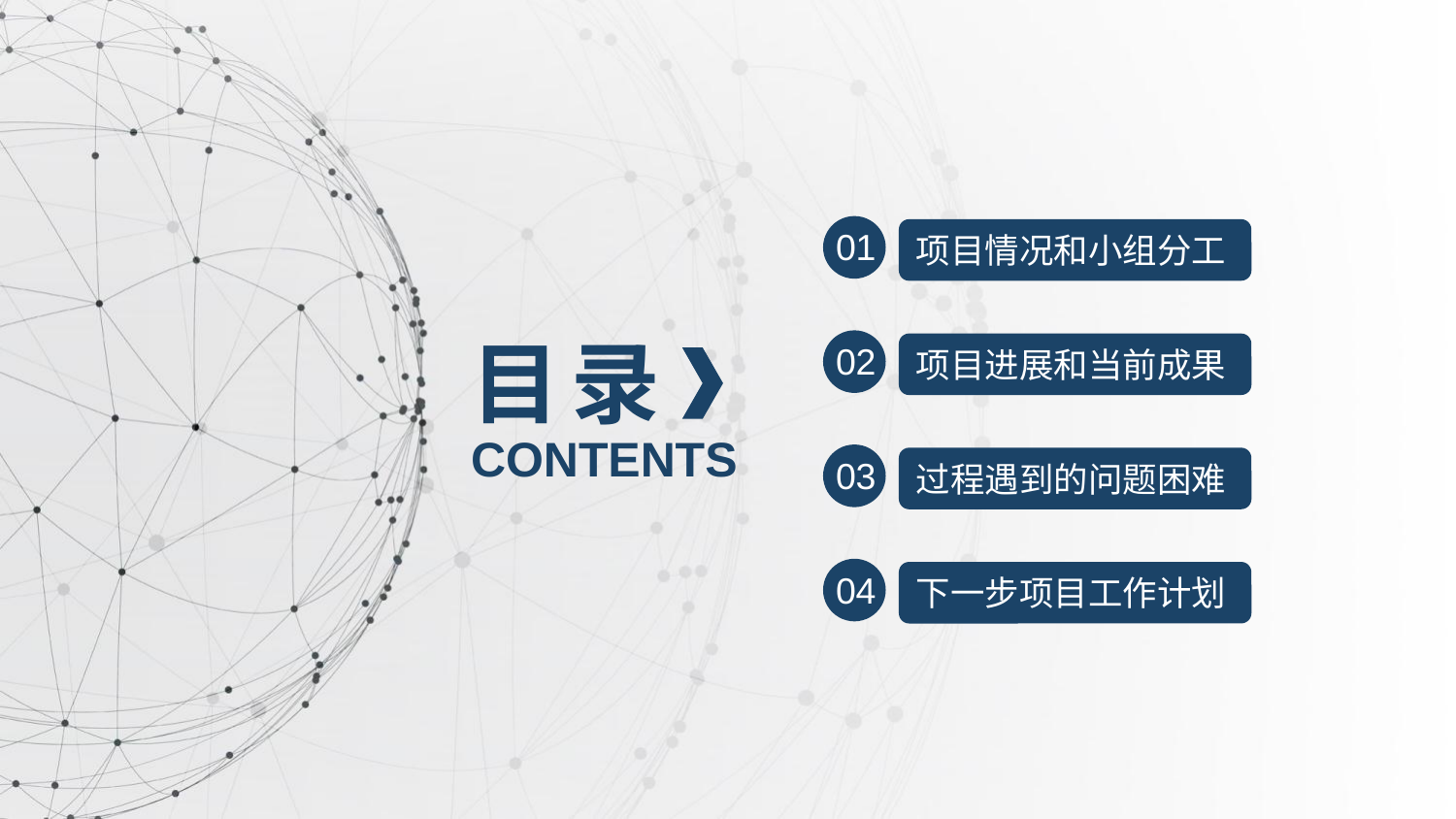

01
项目情况和小组分工
目 录

02
项目进展和当前成果

CONTENTS

03
过程遇到的问题困难

04
下一步项目工作计划